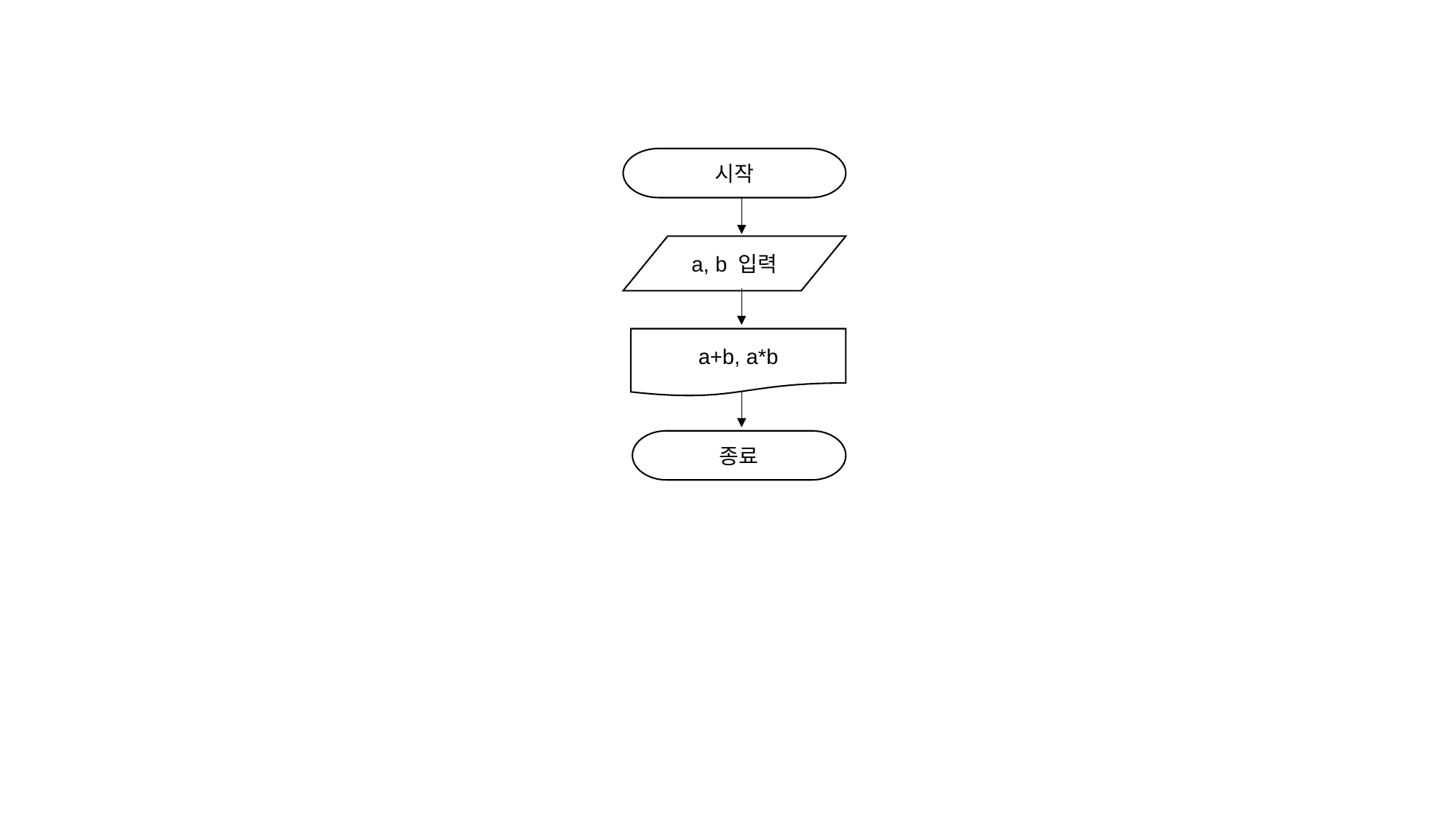

시작
a, b 입력
a+b, a*b
종료